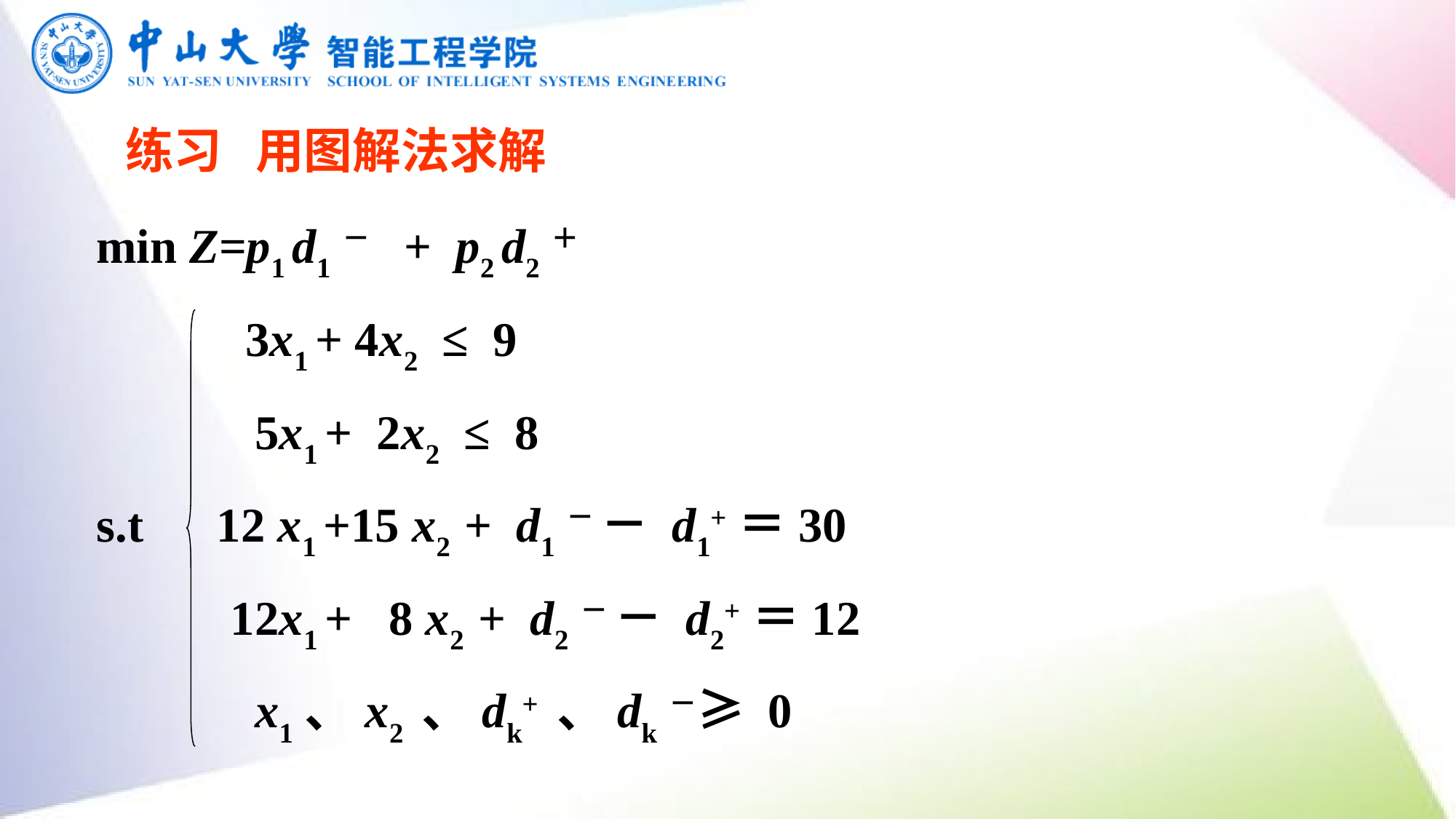

练习   用图解法求解
min Z=p1 d1－  +  p2 d2＋
                     3x1 + 4x2  ≤  9
             5x1 +  2x2  ≤  8
s.t      12 x1 +15 x2  +  d1－ － d1+＝30
           12x1 +   8 x2  +  d2－ － d2+＝12
             x1、x2 、dk+ 、dk－≥ 0